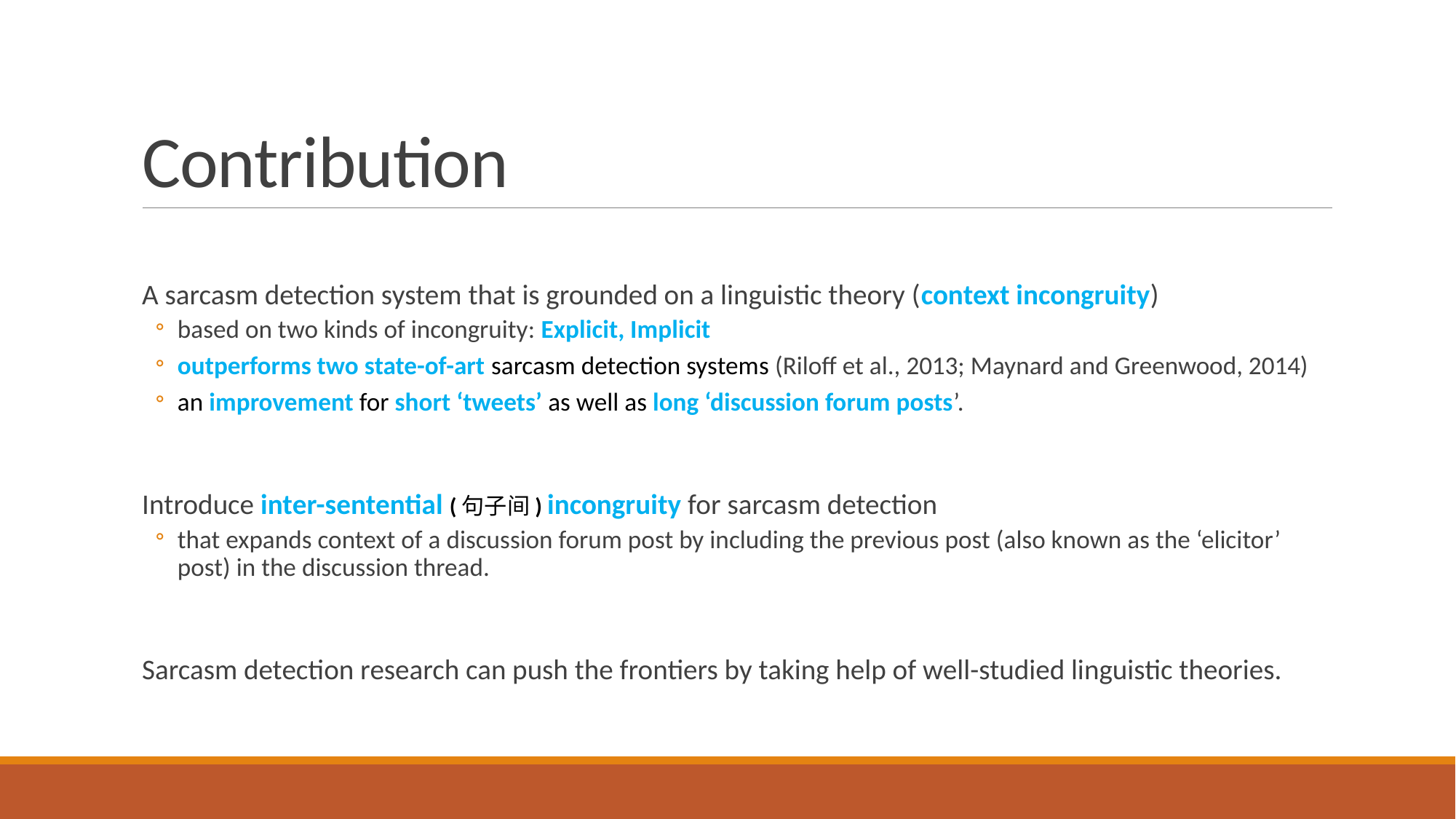

# Contribution

A sarcasm detection system that is grounded on a linguistic theory (context incongruity)
based on two kinds of incongruity: Explicit, Implicit
outperforms two state-of-art sarcasm detection systems (Riloff et al., 2013; Maynard and Greenwood, 2014)
an improvement for short ‘tweets’ as well as long ‘discussion forum posts’.

Introduce inter-sentential (句子间) incongruity for sarcasm detection
that expands context of a discussion forum post by including the previous post (also known as the ‘elicitor’ post) in the discussion thread.

Sarcasm detection research can push the frontiers by taking help of well-studied linguistic theories.